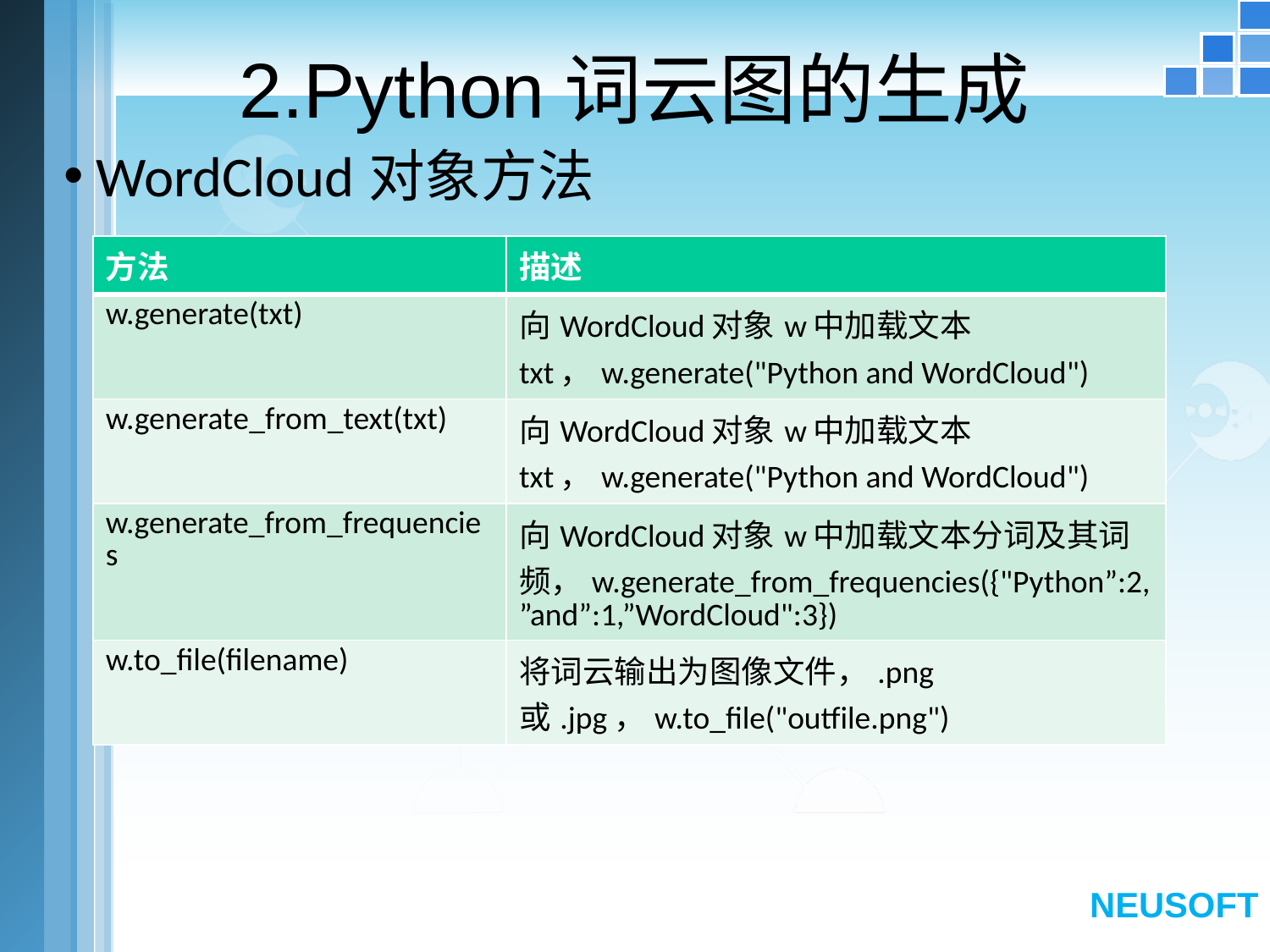

# 2.Python词云图的生成
WordCloud对象方法

| 方法 | 描述 |
| --- | --- |
| w.generate(txt) | 向WordCloud对象w中加载文本txt，w.generate("Python and WordCloud") |
| w.generate\_from\_text(txt) | 向WordCloud对象w中加载文本txt，w.generate("Python and WordCloud") |
| w.generate\_from\_frequencies | 向WordCloud对象w中加载文本分词及其词频，w.generate\_from\_frequencies({"Python”:2,”and”:1,”WordCloud":3}) |
| w.to\_file(filename) | 将词云输出为图像文件，.png或.jpg，w.to\_file("outfile.png") |